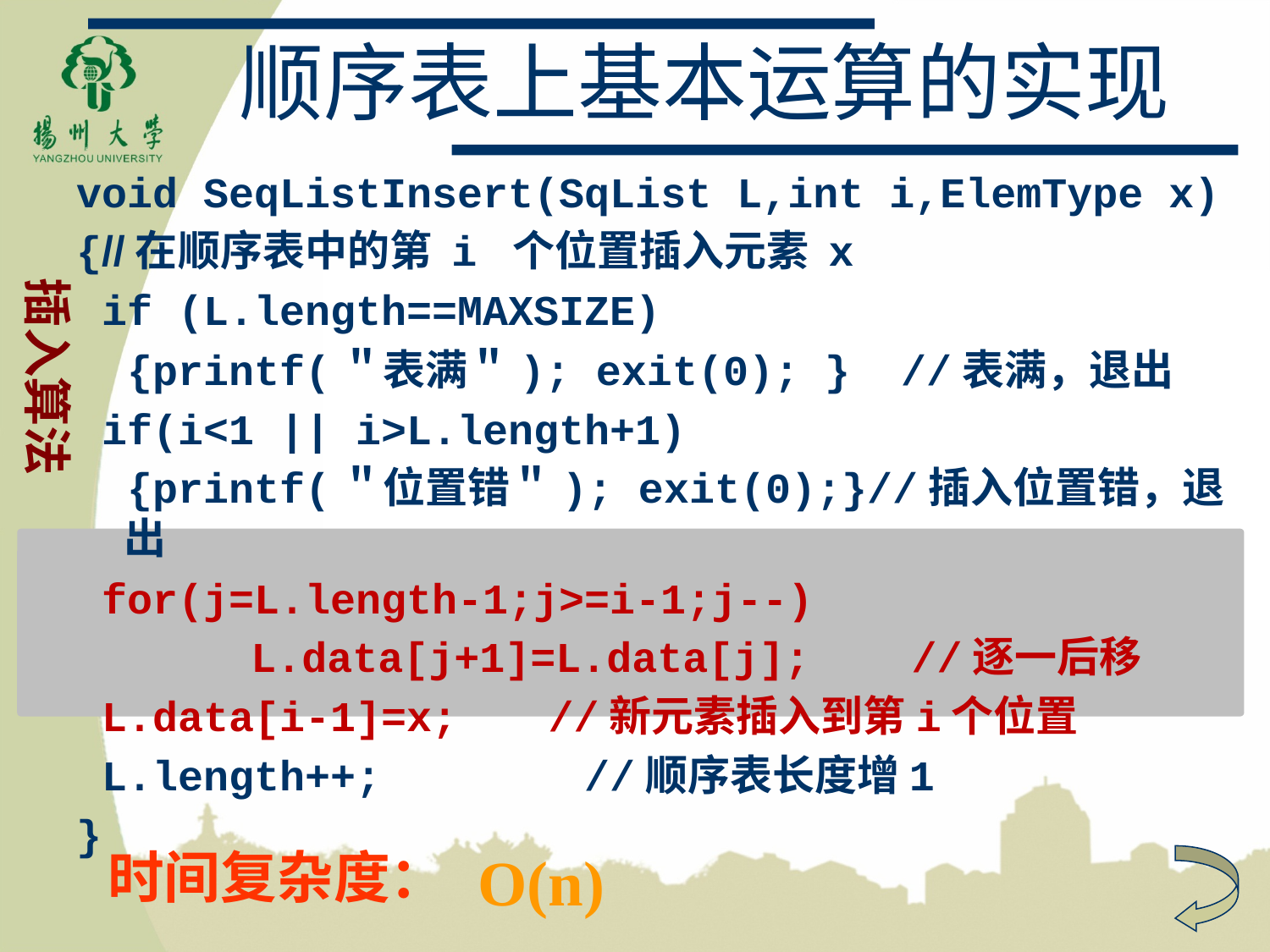

# 顺序表上基本运算的实现
void SeqListInsert(SqList L,int i,ElemType x)
{//在顺序表中的第 i 个位置插入元素 x
 if (L.length==MAXSIZE)
  {printf(＂表满＂); exit(0); }  //表满，退出
 if(i<1 || i>L.length+1)
  {printf(＂位置错＂); exit(0);}//插入位置错，退出
 for(j=L.length-1;j>=i-1;j--)
    	L.data[j+1]=L.data[j];    //逐一后移
 L.data[i-1]=x;　   //新元素插入到第i个位置
 L.length++;        //顺序表长度增1
}
插入算法

时间复杂度：
O(n)